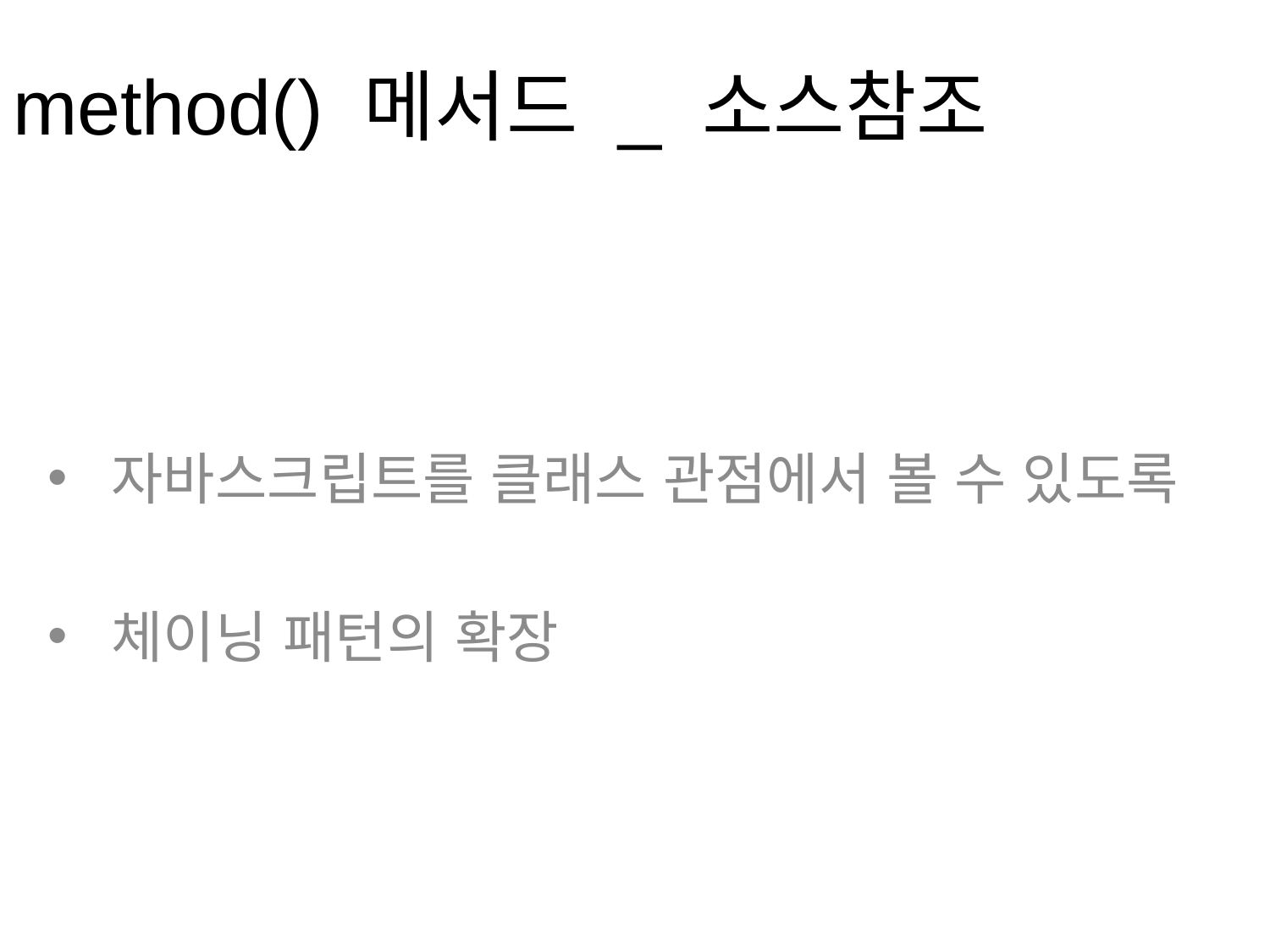

# method() 메서드 _ 소스참조
자바스크립트를 클래스 관점에서 볼 수 있도록

체이닝 패턴의 확장